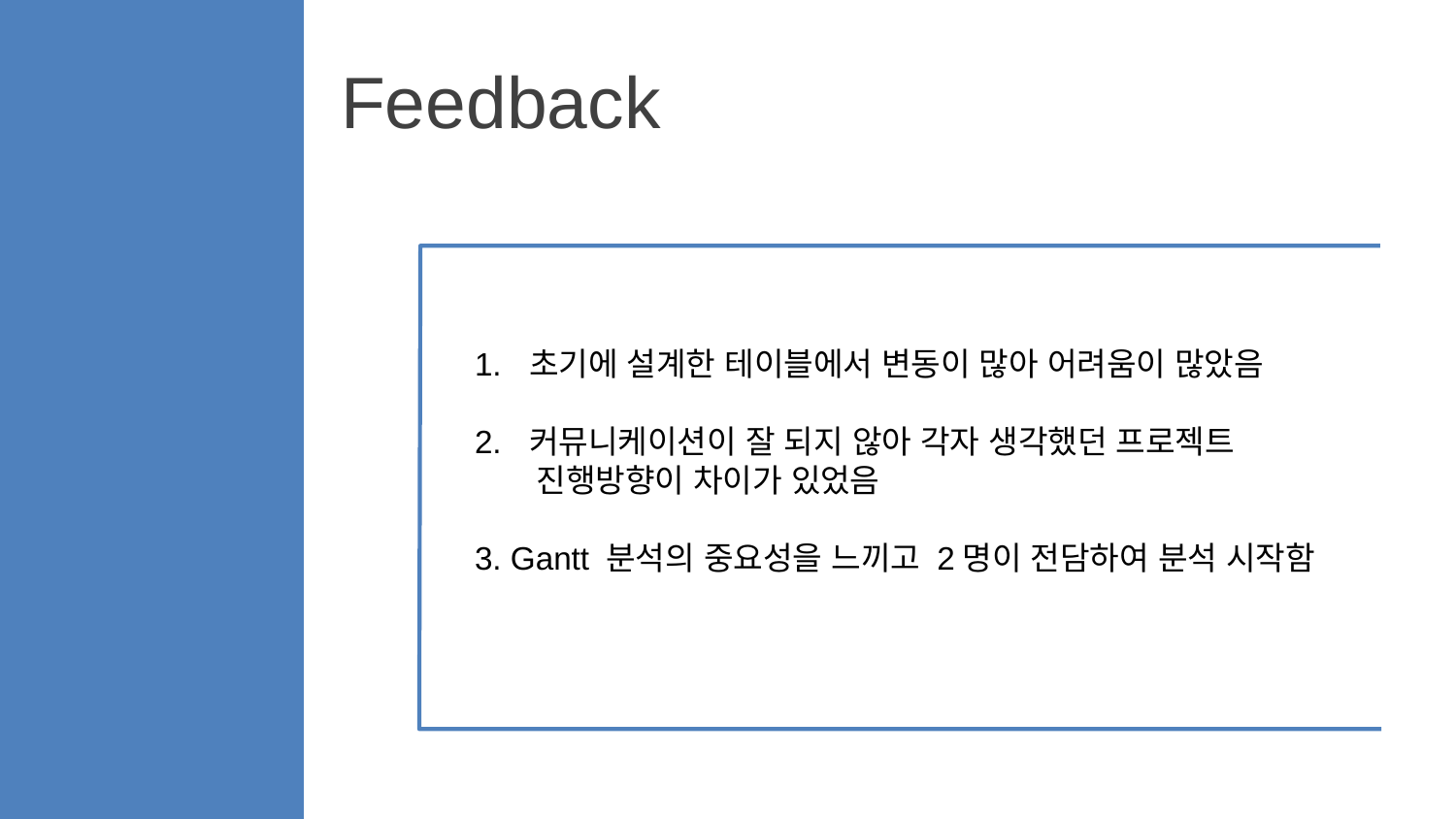

Feedback

초기에 설계한 테이블에서 변동이 많아 어려움이 많았음

커뮤니케이션이 잘 되지 않아 각자 생각했던 프로젝트
      진행방향이 차이가 있었음

3. Gantt 분석의 중요성을 느끼고 2명이 전담하여 분석 시작함